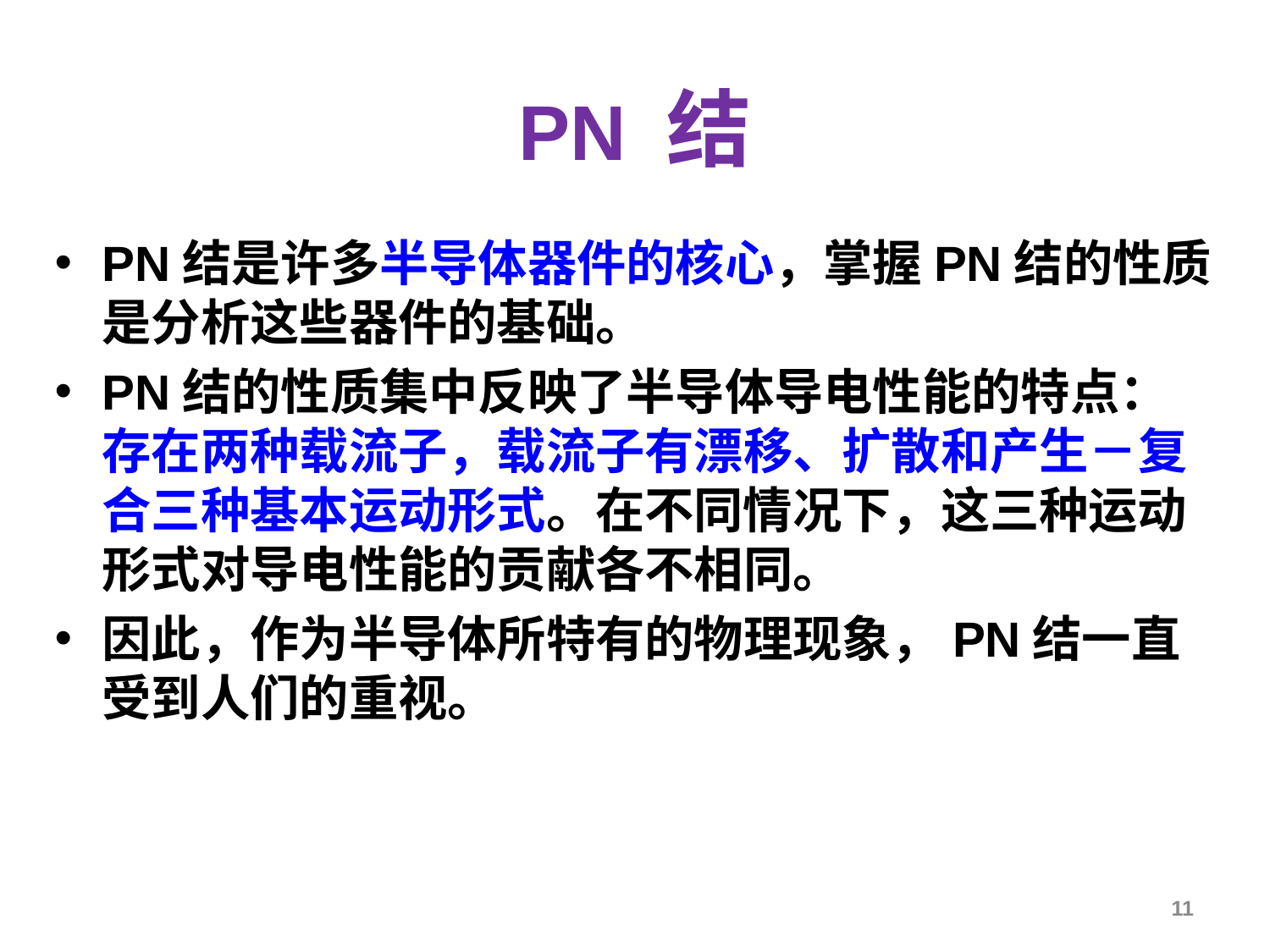

# PN 结
PN结是许多半导体器件的核心，掌握PN结的性质是分析这些器件的基础。
PN结的性质集中反映了半导体导电性能的特点：存在两种载流子，载流子有漂移、扩散和产生－复合三种基本运动形式。在不同情况下，这三种运动形式对导电性能的贡献各不相同。
因此，作为半导体所特有的物理现象，PN结一直受到人们的重视。
11